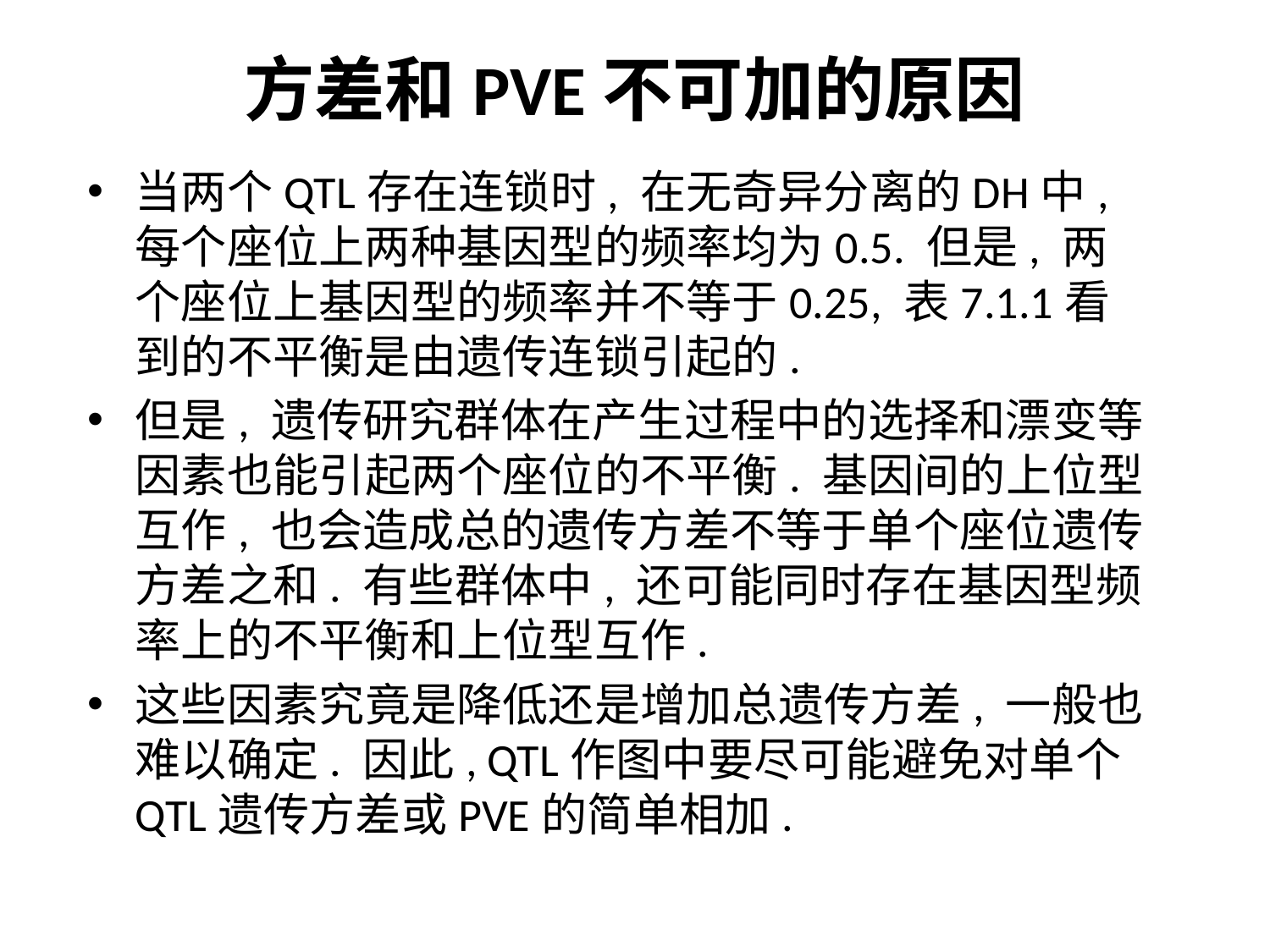

# 方差和PVE不可加的原因
当两个QTL存在连锁时, 在无奇异分离的DH中, 每个座位上两种基因型的频率均为0.5. 但是, 两个座位上基因型的频率并不等于0.25, 表7.1.1看到的不平衡是由遗传连锁引起的.
但是, 遗传研究群体在产生过程中的选择和漂变等因素也能引起两个座位的不平衡. 基因间的上位型互作, 也会造成总的遗传方差不等于单个座位遗传方差之和. 有些群体中, 还可能同时存在基因型频率上的不平衡和上位型互作.
这些因素究竟是降低还是增加总遗传方差, 一般也难以确定. 因此, QTL作图中要尽可能避免对单个QTL遗传方差或PVE的简单相加.